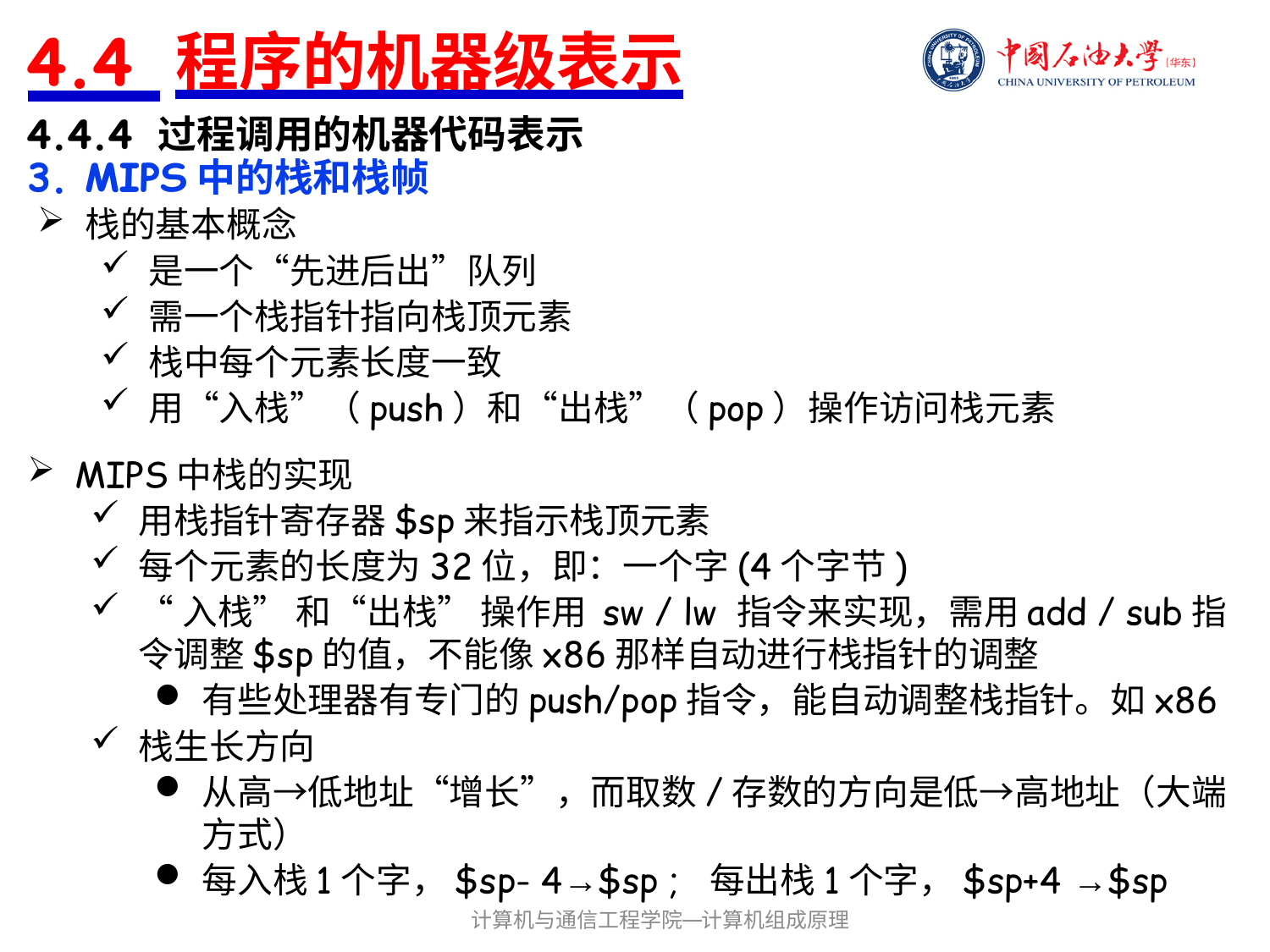

# 4.4 程序的机器级表示
4.4.4 过程调用的机器代码表示

3. MIPS中的栈和栈帧
栈的基本概念
是一个“先进后出”队列
需一个栈指针指向栈顶元素
栈中每个元素长度一致
用“入栈”（push）和“出栈”（pop）操作访问栈元素
MIPS中栈的实现
用栈指针寄存器$sp来指示栈顶元素
每个元素的长度为32位，即：一个字(4个字节)
“入栈” 和“出栈” 操作用 sw / lw 指令来实现，需用add / sub指令调整$sp的值，不能像x86那样自动进行栈指针的调整
有些处理器有专门的push/pop指令，能自动调整栈指针。如x86
栈生长方向
从高→低地址“增长”，而取数/存数的方向是低→高地址（大端方式）
每入栈1个字，$sp- 4→$sp ;  每出栈1个字，$sp+4 →$sp
计算机与通信工程学院—计算机组成原理
87